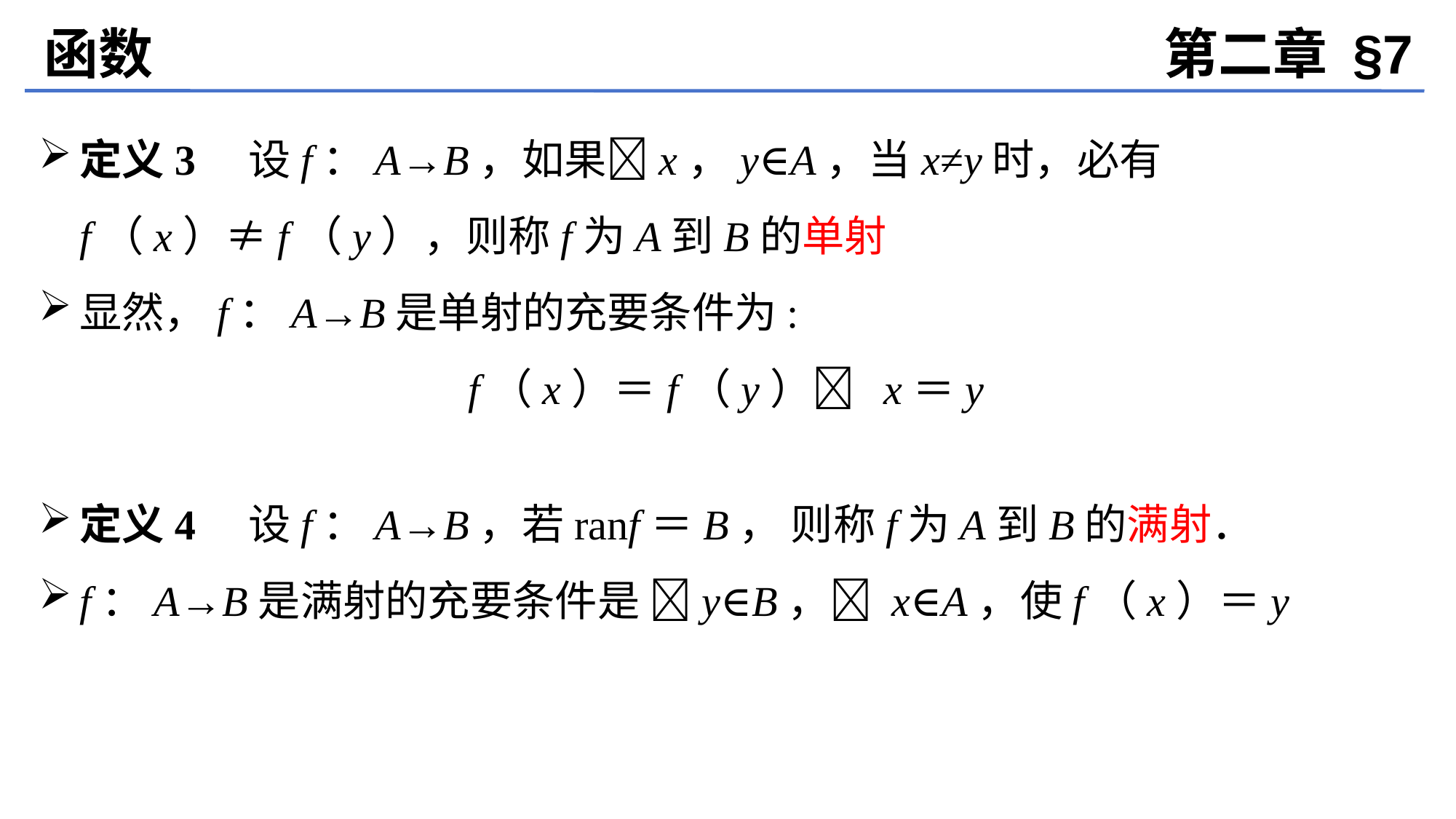

函数
第二章 §7
定义3　设f：A→B，如果∀x，y∈A，当x≠y时，必有f（x）≠f（y），则称f为A到B的单射
显然，f：A→B是单射的充要条件为:
f（x）＝f（y）⇒  x＝y

定义4　设f：A→B，若ranf＝B， 则称f为A到B的满射．
f：A→B是满射的充要条件是 ∀y∈B，∃ x∈A，使f（x）＝y